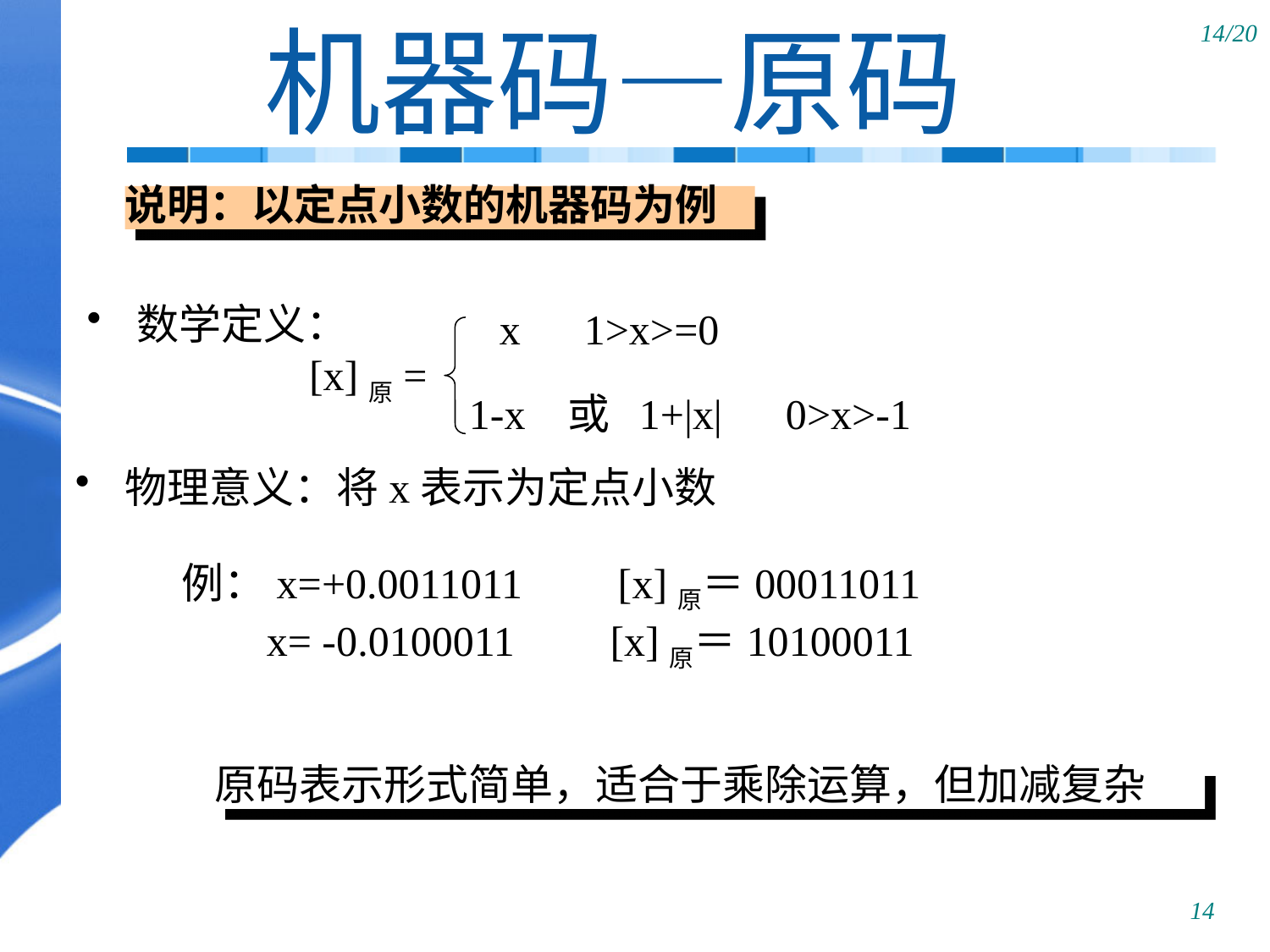

# 机器码—原码
说明：以定点小数的机器码为例
 数学定义：
                     [x]原=
x      1>x>=0

1-x   或  1+|x|      0>x>-1
 物理意义：将x表示为定点小数
例：x=+0.0011011         [x]原＝00011011
        x= -0.0100011         [x]原＝10100011
原码表示形式简单，适合于乘除运算，但加减复杂